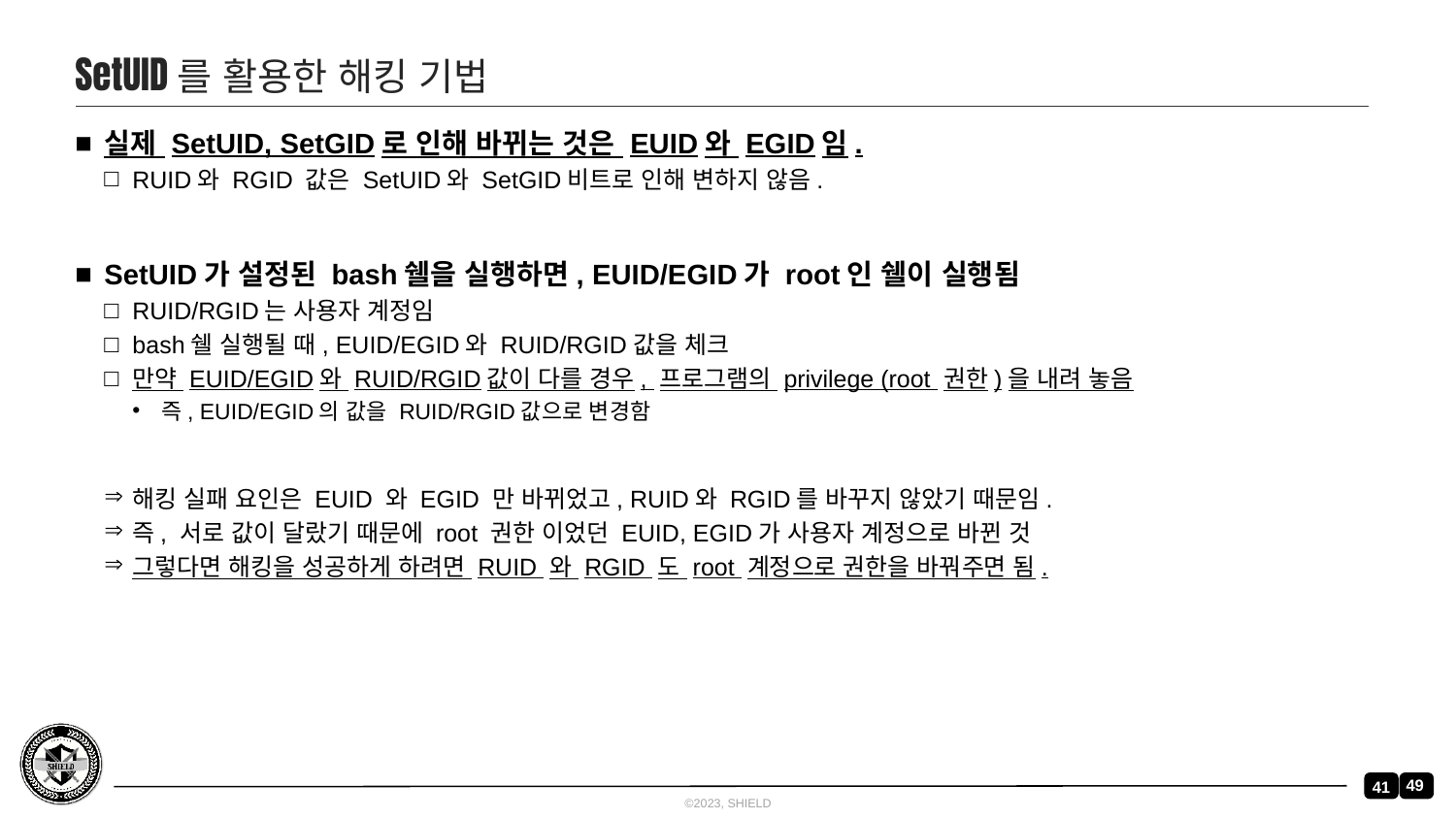

# SetUID를 활용한 해킹 기법
실제 SetUID, SetGID로 인해 바뀌는 것은 EUID와 EGID임.
RUID와 RGID 값은 SetUID와 SetGID비트로 인해 변하지 않음.

SetUID가 설정된 bash쉘을 실행하면, EUID/EGID가 root인 쉘이 실행됨
RUID/RGID는 사용자 계정임
bash쉘 실행될 때, EUID/EGID와 RUID/RGID값을 체크
만약 EUID/EGID와 RUID/RGID값이 다를 경우, 프로그램의 privilege (root 권한)을 내려 놓음
즉, EUID/EGID의 값을 RUID/RGID값으로 변경함

해킹 실패 요인은 EUID 와 EGID 만 바뀌었고, RUID와 RGID를 바꾸지 않았기 때문임.
즉, 서로 값이 달랐기 때문에 root 권한 이었던 EUID, EGID가 사용자 계정으로 바뀐 것
그렇다면 해킹을 성공하게 하려면 RUID 와 RGID 도 root 계정으로 권한을 바꿔주면 됨.